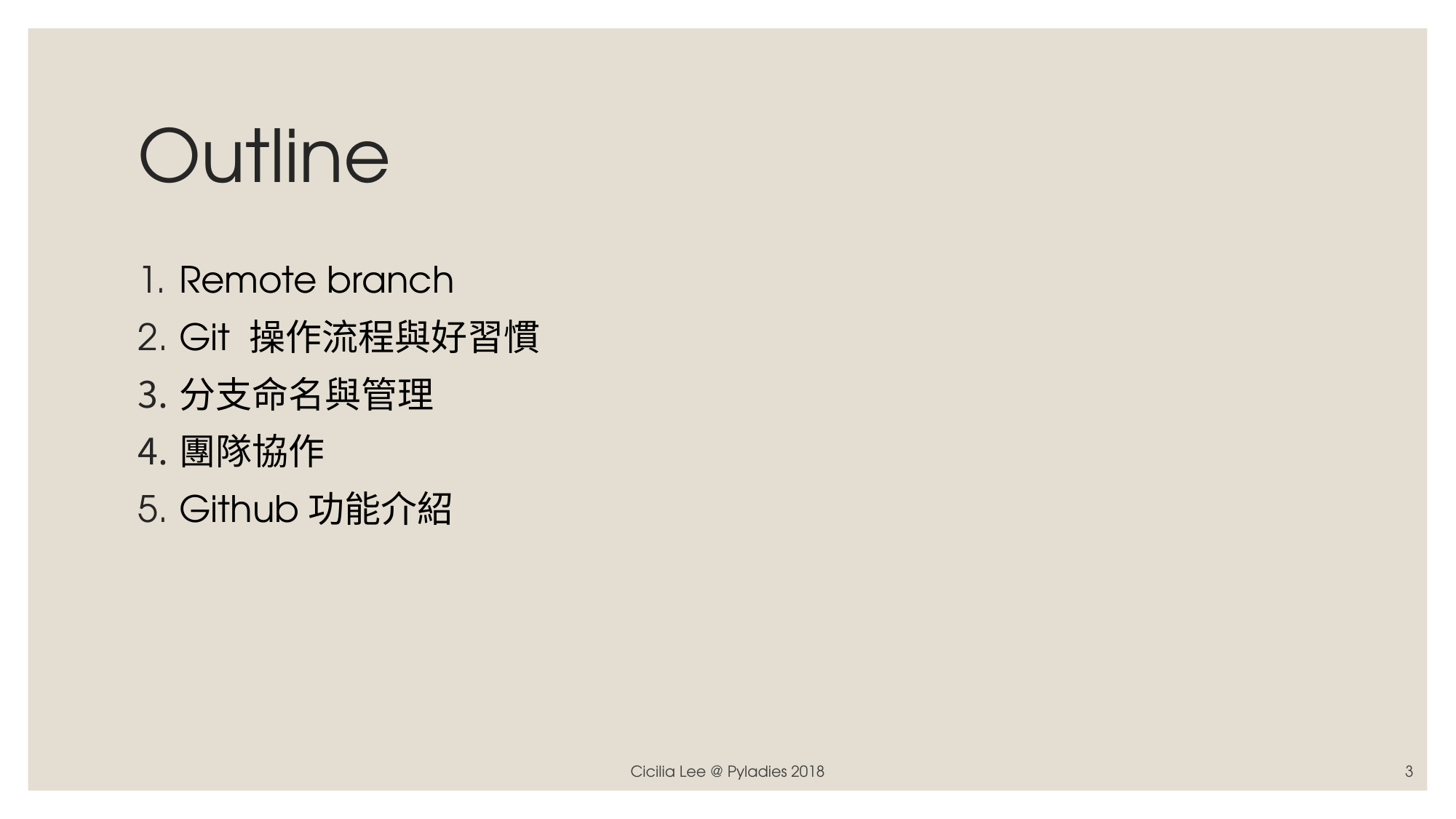

# Outline
Remote branch
Git 操作流程與好習慣
分支命名與管理
團隊協作
Github功能介紹
Cicilia Lee @ Pyladies 2018
3